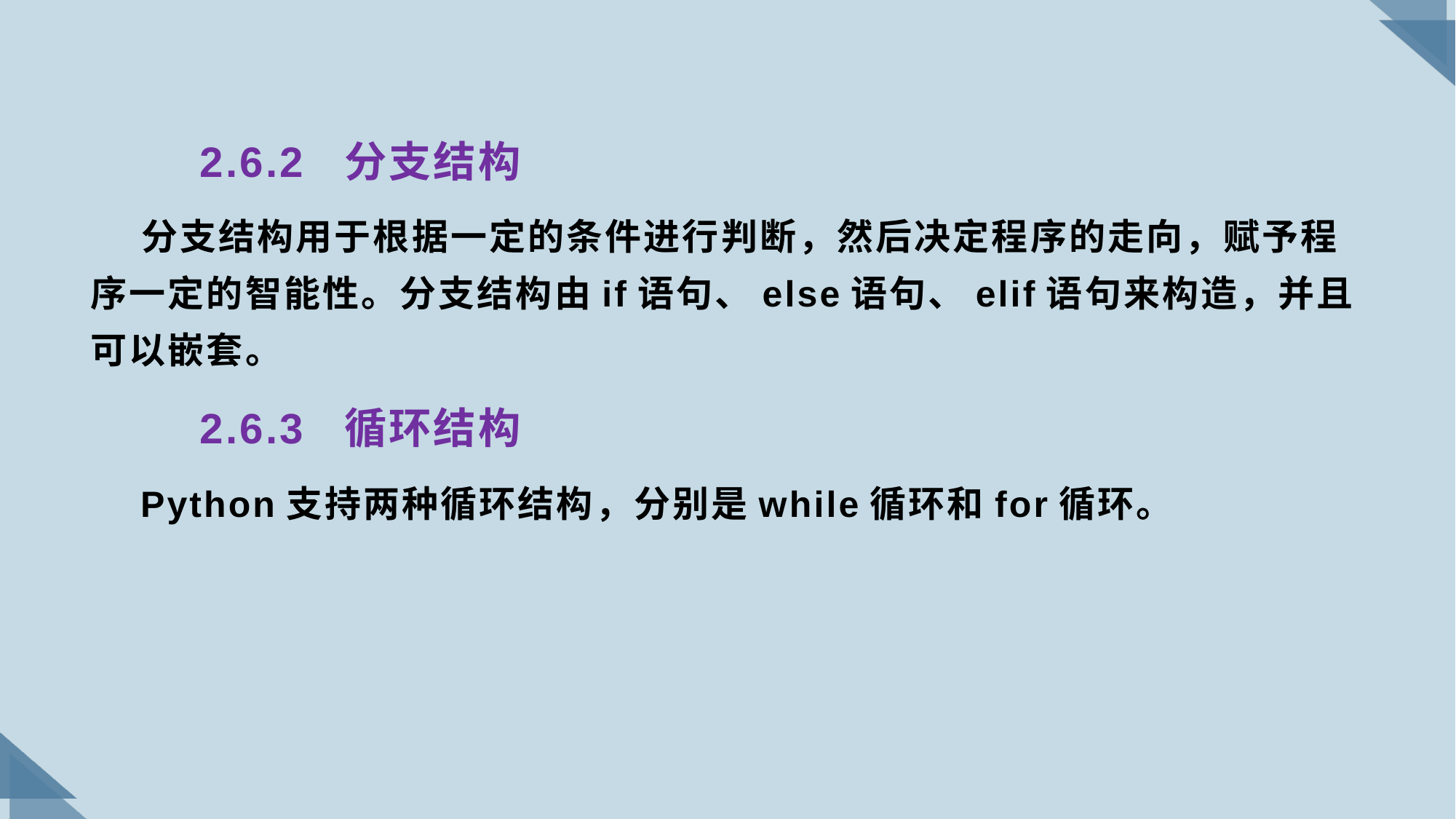

2.6.2  分支结构
    分支结构用于根据一定的条件进行判断，然后决定程序的走向，赋予程序一定的智能性。分支结构由if语句、else语句、elif语句来构造，并且可以嵌套。
2.6.3  循环结构
    Python支持两种循环结构，分别是while循环和for循环。